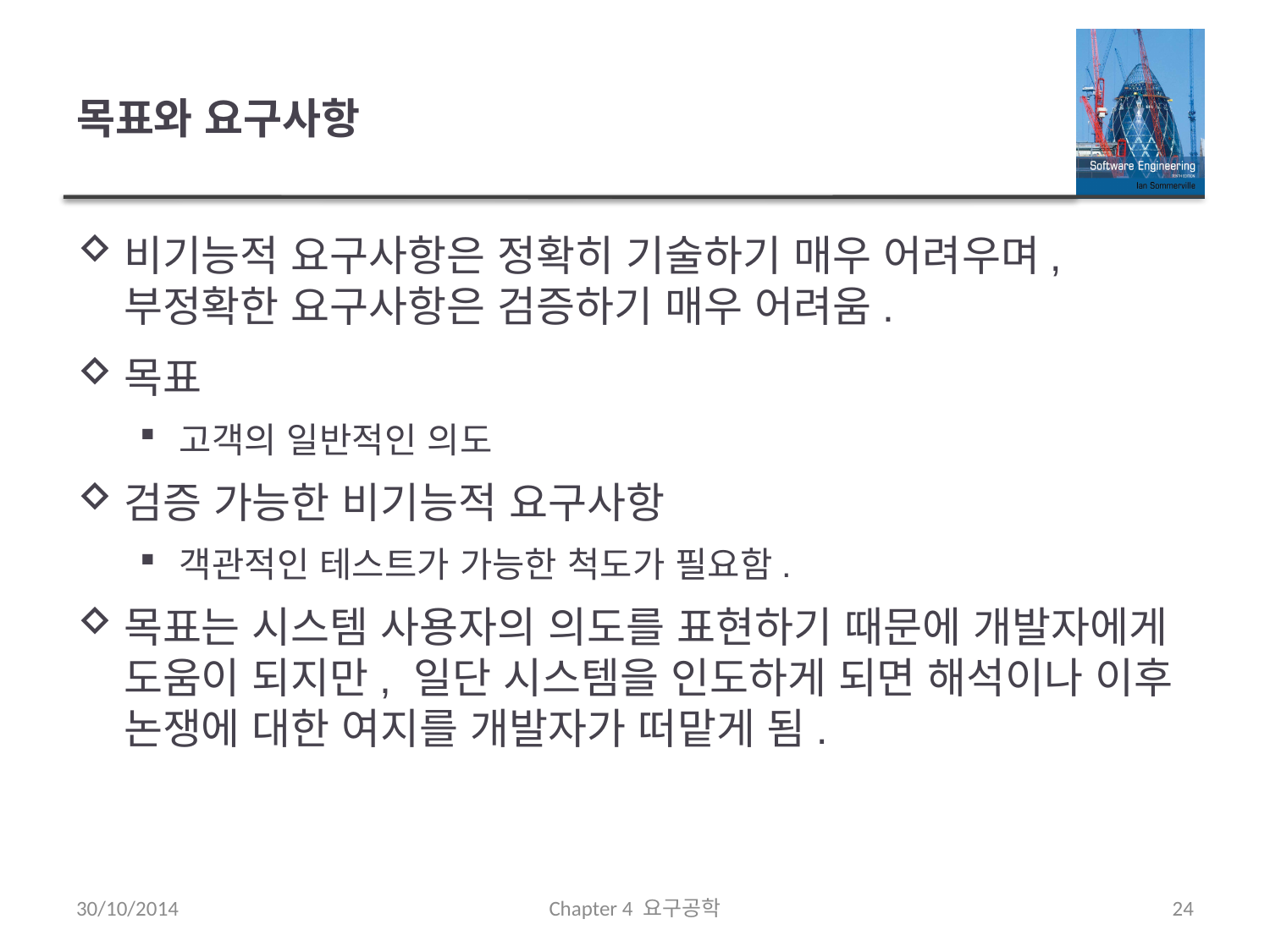

# 목표와 요구사항
비기능적 요구사항은 정확히 기술하기 매우 어려우며, 부정확한 요구사항은 검증하기 매우 어려움.
목표
고객의 일반적인 의도
검증 가능한 비기능적 요구사항
객관적인 테스트가 가능한 척도가 필요함.
목표는 시스템 사용자의 의도를 표현하기 때문에 개발자에게 도움이 되지만, 일단 시스템을 인도하게 되면 해석이나 이후 논쟁에 대한 여지를 개발자가 떠맡게 됨.
30/10/2014
Chapter 4 요구공학
24